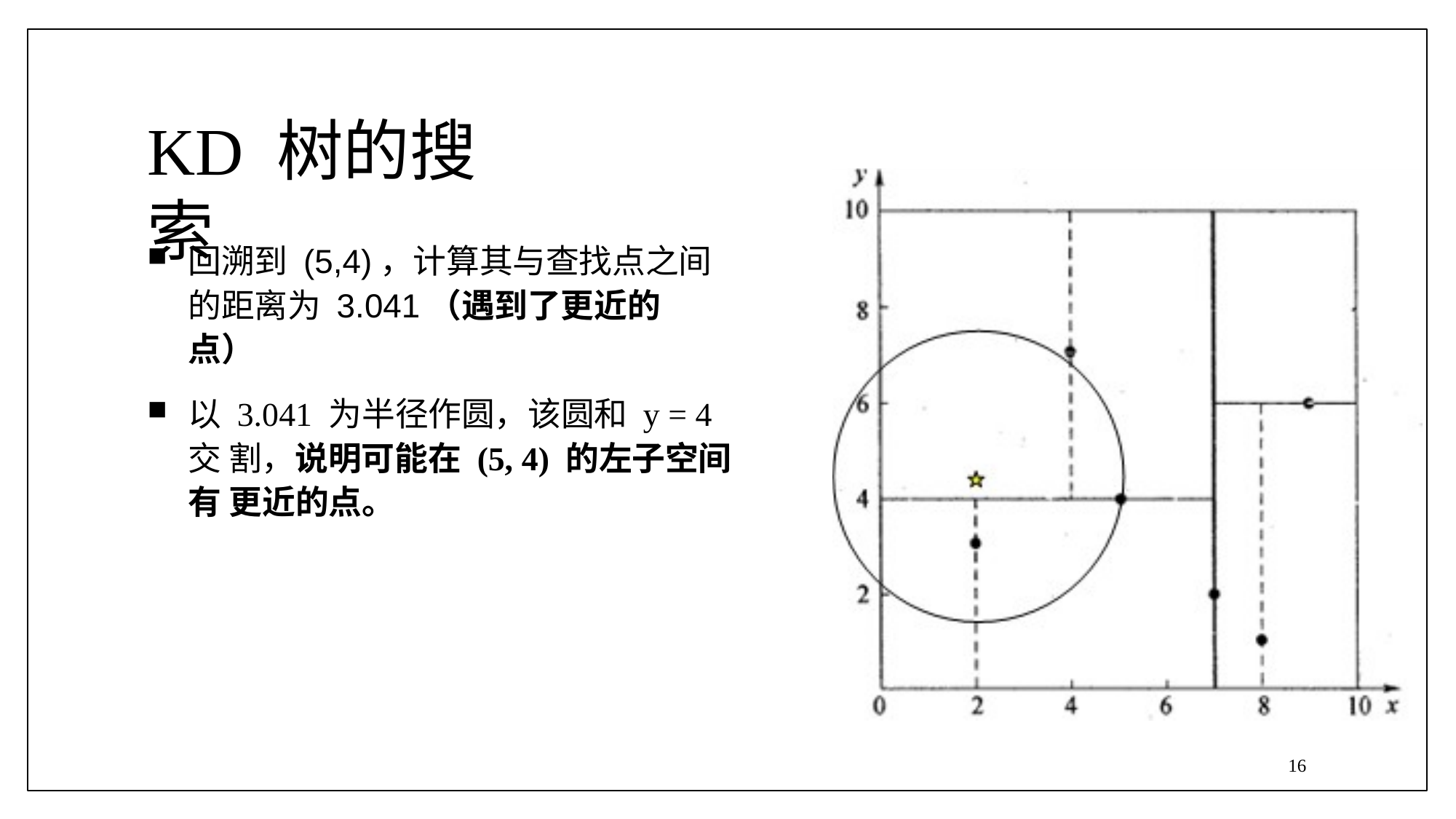

# KD 树的搜索

回溯到 (5,4)，计算其与查找点之间 的距离为 3.041（遇到了更近的点）
以 3.041 为半径作圆，该圆和 y = 4 交 割，说明可能在 (5, 4) 的左子空间有 更近的点。
16